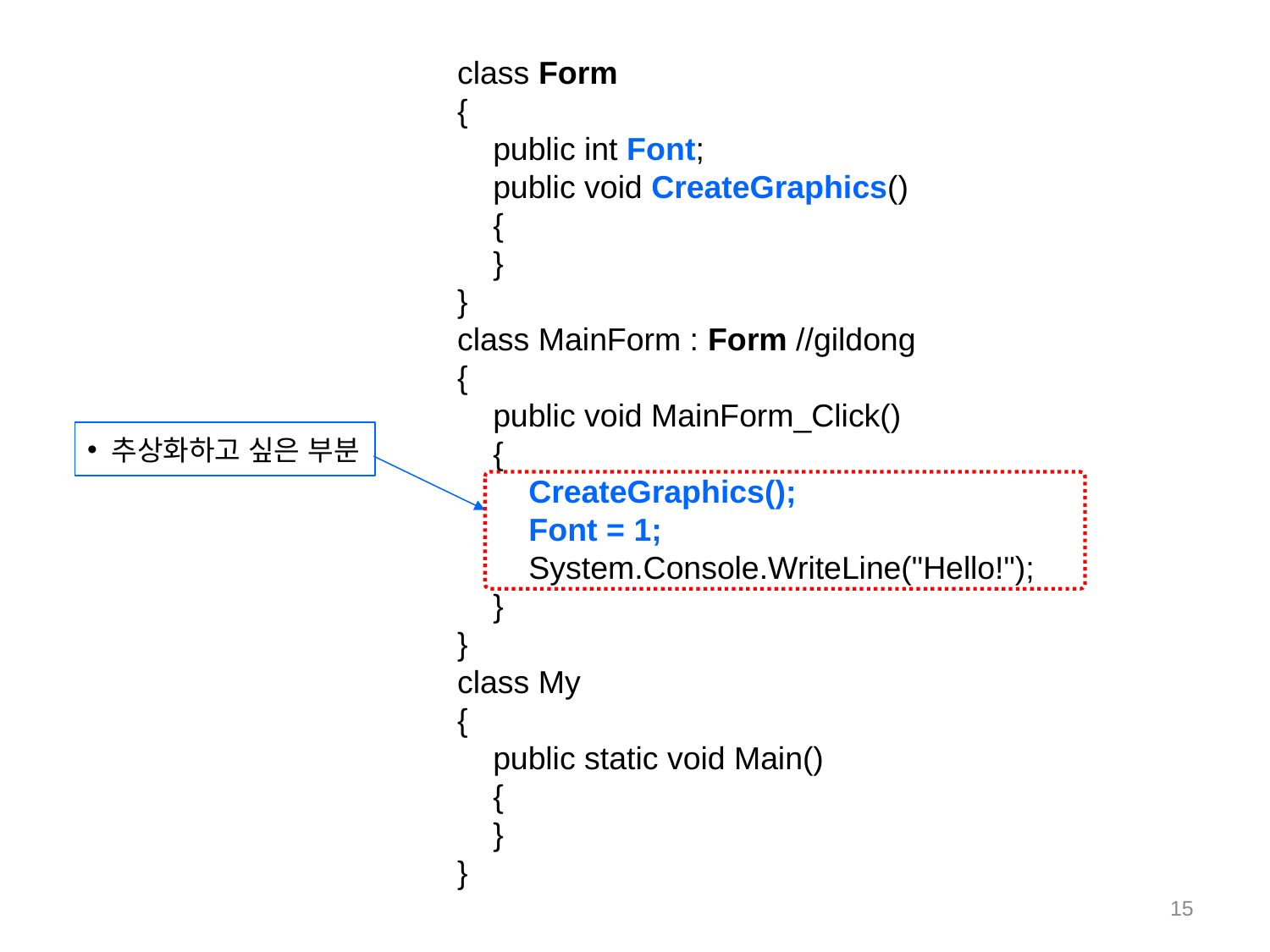

class Form
{
    public int Font;
    public void CreateGraphics()
    {
    }
}
class MainForm : Form //gildong
{
    public void MainForm_Click()
    {
        CreateGraphics();
        Font = 1;
        System.Console.WriteLine("Hello!");
    }
}
class My
{
    public static void Main()
    {
    }
}
추상화하고 싶은 부분

15